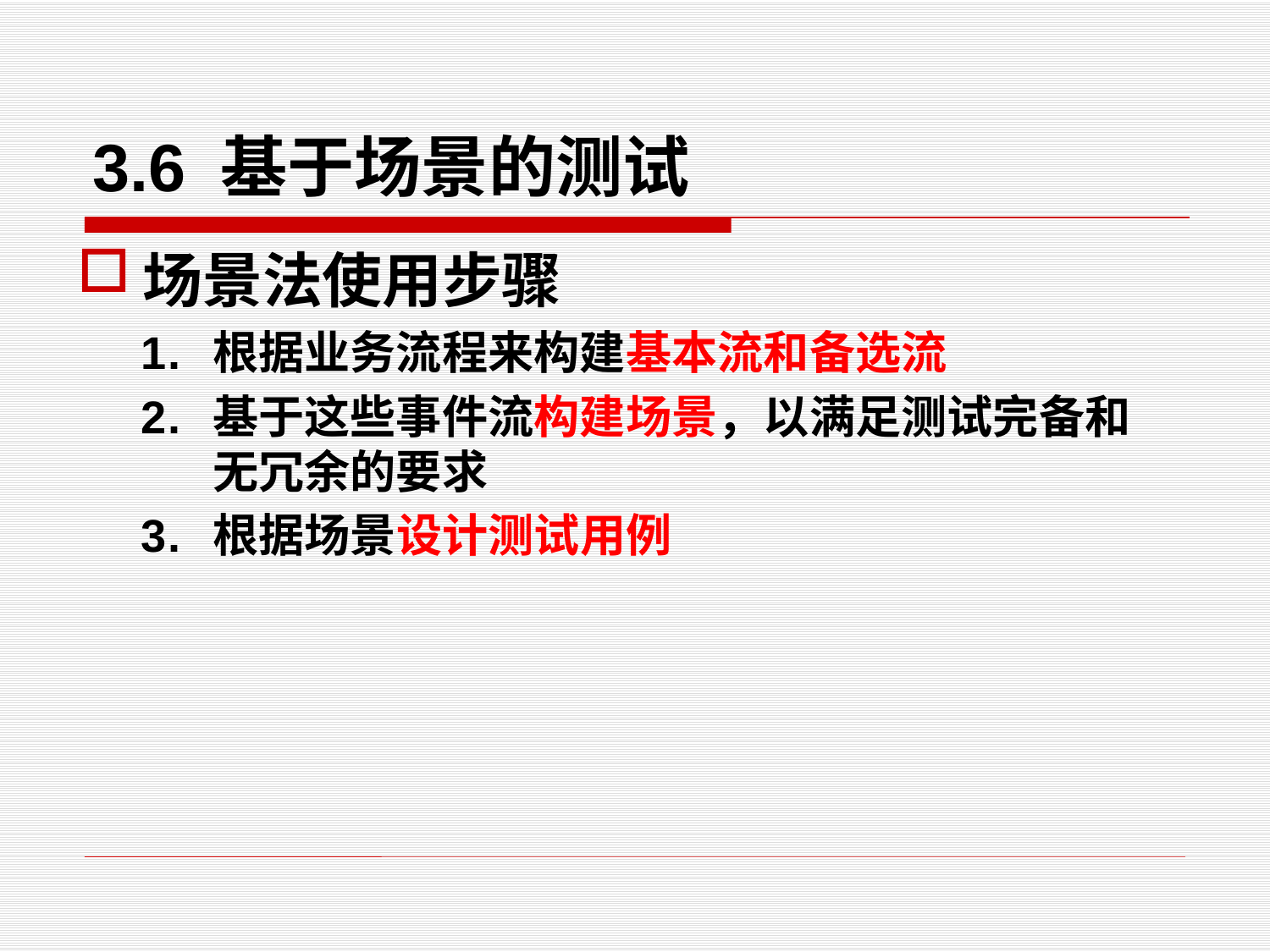

3.6 基于场景的测试
场景法使用步骤
根据业务流程来构建基本流和备选流
基于这些事件流构建场景，以满足测试完备和无冗余的要求
根据场景设计测试用例